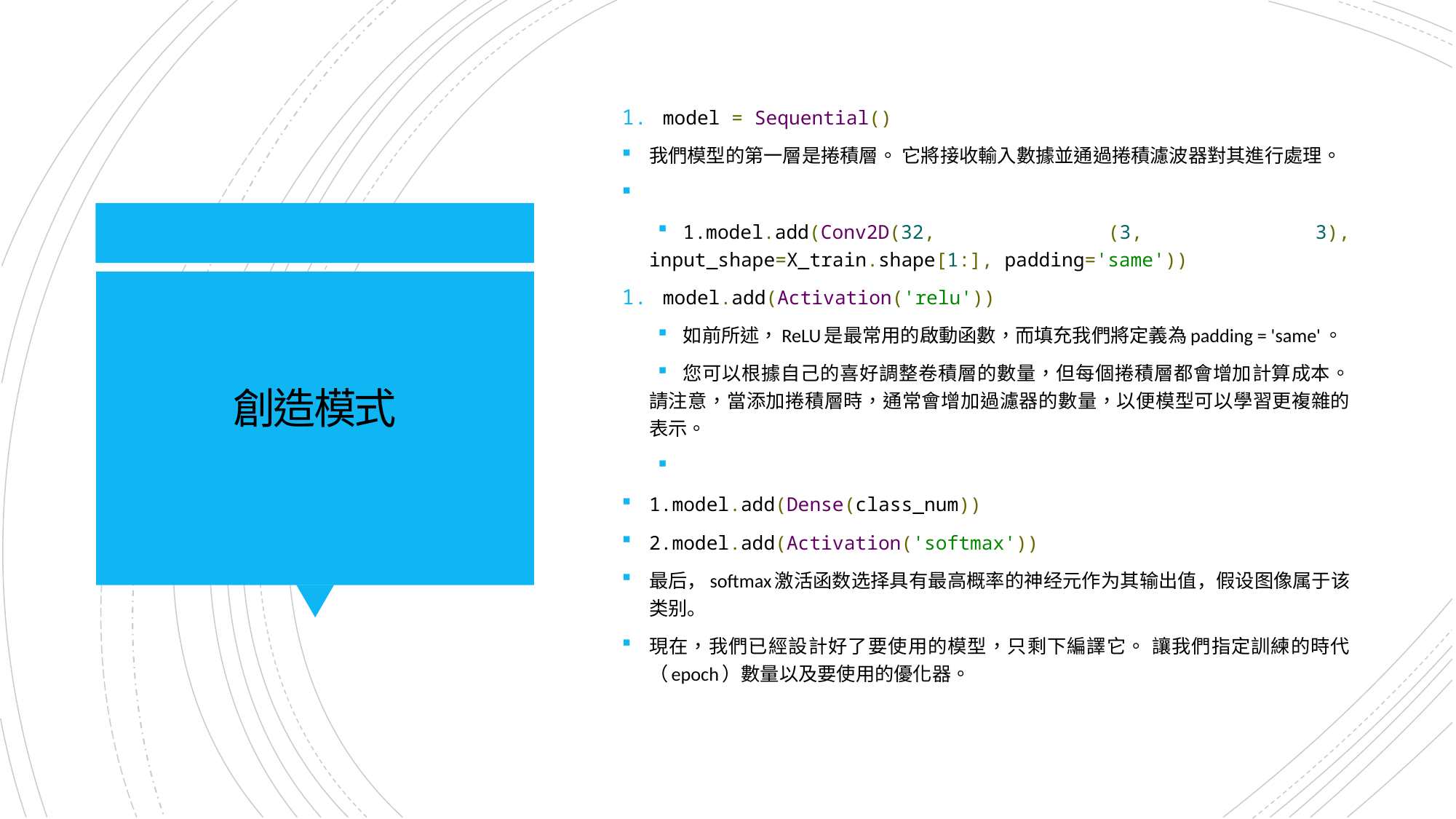

model = Sequential()
我們模型的第一層是捲積層。 它將接收輸入數據並通過捲積濾波器對其進行處理。

1.model.add(Conv2D(32, (3, 3), input_shape=X_train.shape[1:], padding='same'))
model.add(Activation('relu'))
如前所述，ReLU是最常用的啟動函數，而填充我們將定義為padding = 'same'。
您可以根據自己的喜好調整卷積層的數量，但每個捲積層都會增加計算成本。 請注意，當添加捲積層時，通常會增加過濾器的數量，以便模型可以學習更複雜的表示。

1.model.add(Dense(class_num))
2.model.add(Activation('softmax'))
最后，softmax激活函数选择具有最高概率的神经元作为其输出值，假设图像属于该类别。
現在，我們已經設計好了要使用的模型，只剩下編譯它。 讓我們指定訓練的時代（epoch）數量以及要使用的優化器。

# 創造模式